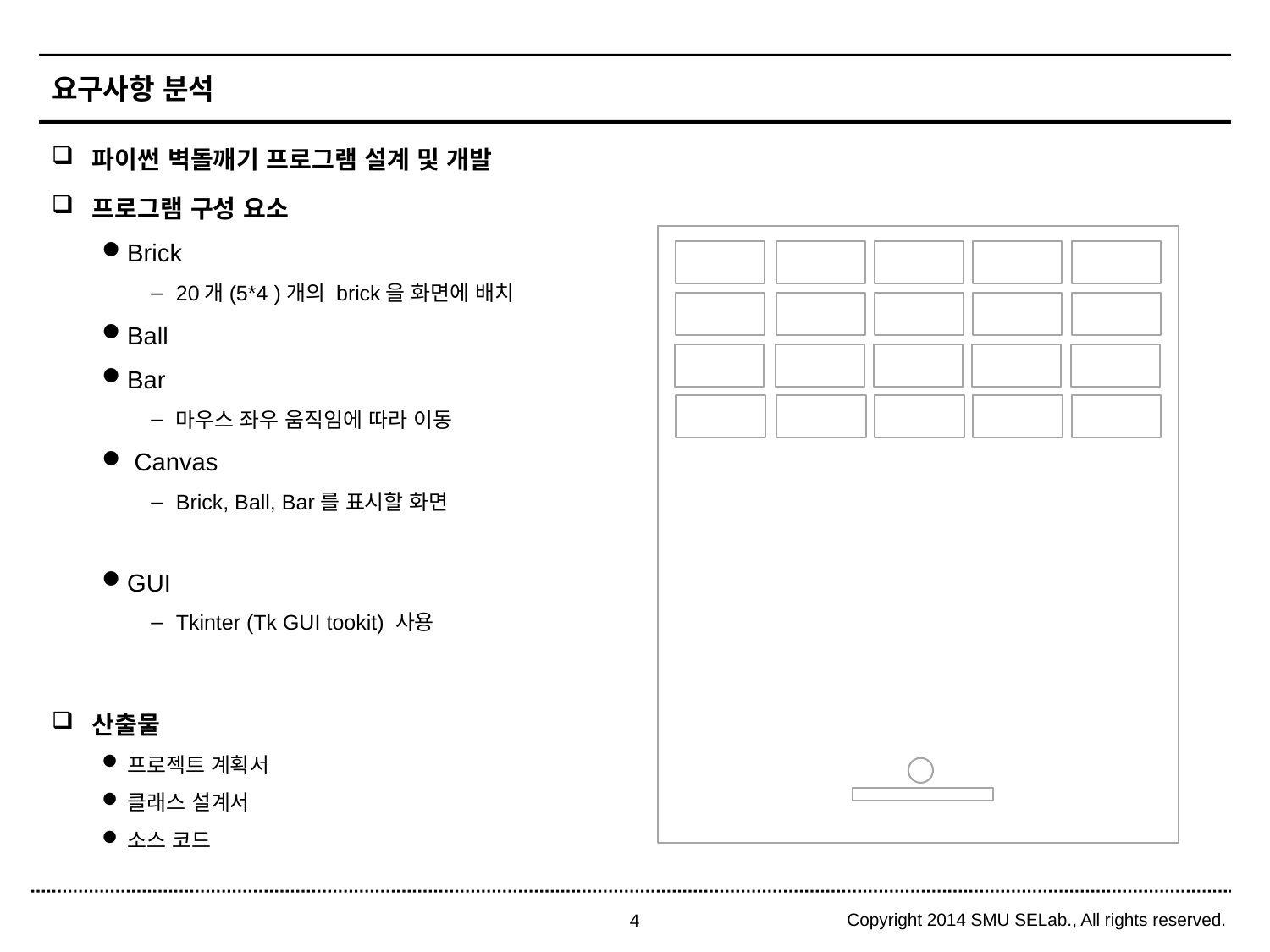

# 요구사항 분석

파이썬 벽돌깨기 프로그램 설계 및 개발
프로그램 구성 요소
Brick
20개(5*4 )개의 brick을 화면에 배치
Ball
Bar
마우스 좌우 움직임에 따라 이동
 Canvas
Brick, Ball, Bar를 표시할 화면

GUI
Tkinter (Tk GUI tookit) 사용

산출물
프로젝트 계획서
클래스 설계서
소스 코드